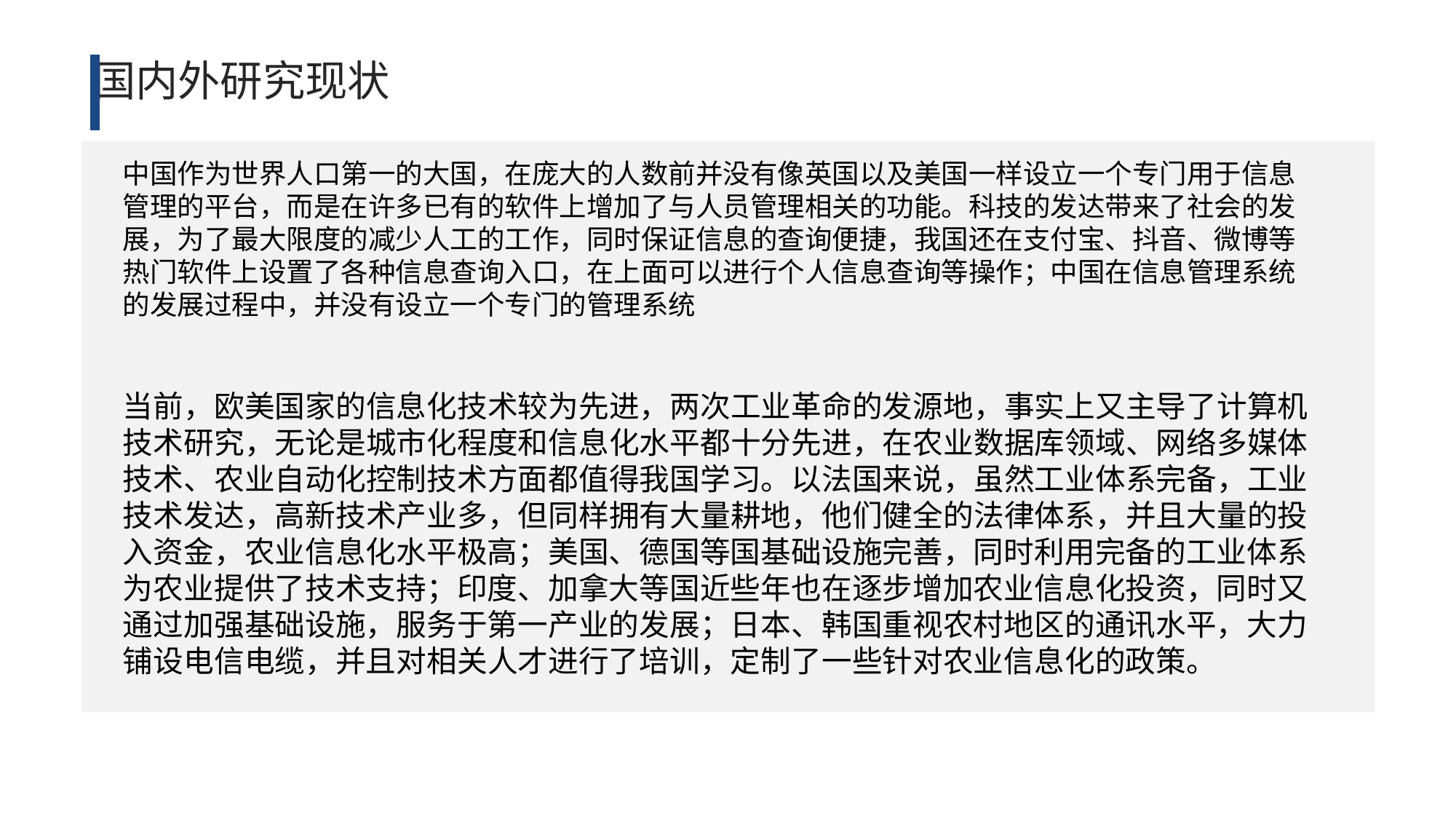

国内外研究现状

中国作为世界人口第一的大国，在庞大的人数前并没有像英国以及美国一样设立一个专门用于信息管理的平台，而是在许多已有的软件上增加了与人员管理相关的功能。科技的发达带来了社会的发展，为了最大限度的减少人工的工作，同时保证信息的查询便捷，我国还在支付宝、抖音、微博等热门软件上设置了各种信息查询入口，在上面可以进行个人信息查询等操作；中国在信息管理系统的发展过程中，并没有设立一个专门的管理系统
当前，欧美国家的信息化技术较为先进，两次工业革命的发源地，事实上又主导了计算机技术研究，无论是城市化程度和信息化水平都十分先进，在农业数据库领域、网络多媒体技术、农业自动化控制技术方面都值得我国学习。以法国来说，虽然工业体系完备，工业技术发达，高新技术产业多，但同样拥有大量耕地，他们健全的法律体系，并且大量的投入资金，农业信息化水平极高；美国、德国等国基础设施完善，同时利用完备的工业体系为农业提供了技术支持；印度、加拿大等国近些年也在逐步增加农业信息化投资，同时又通过加强基础设施，服务于第一产业的发展；日本、韩国重视农村地区的通讯水平，大力铺设电信电缆，并且对相关人才进行了培训，定制了一些针对农业信息化的政策。